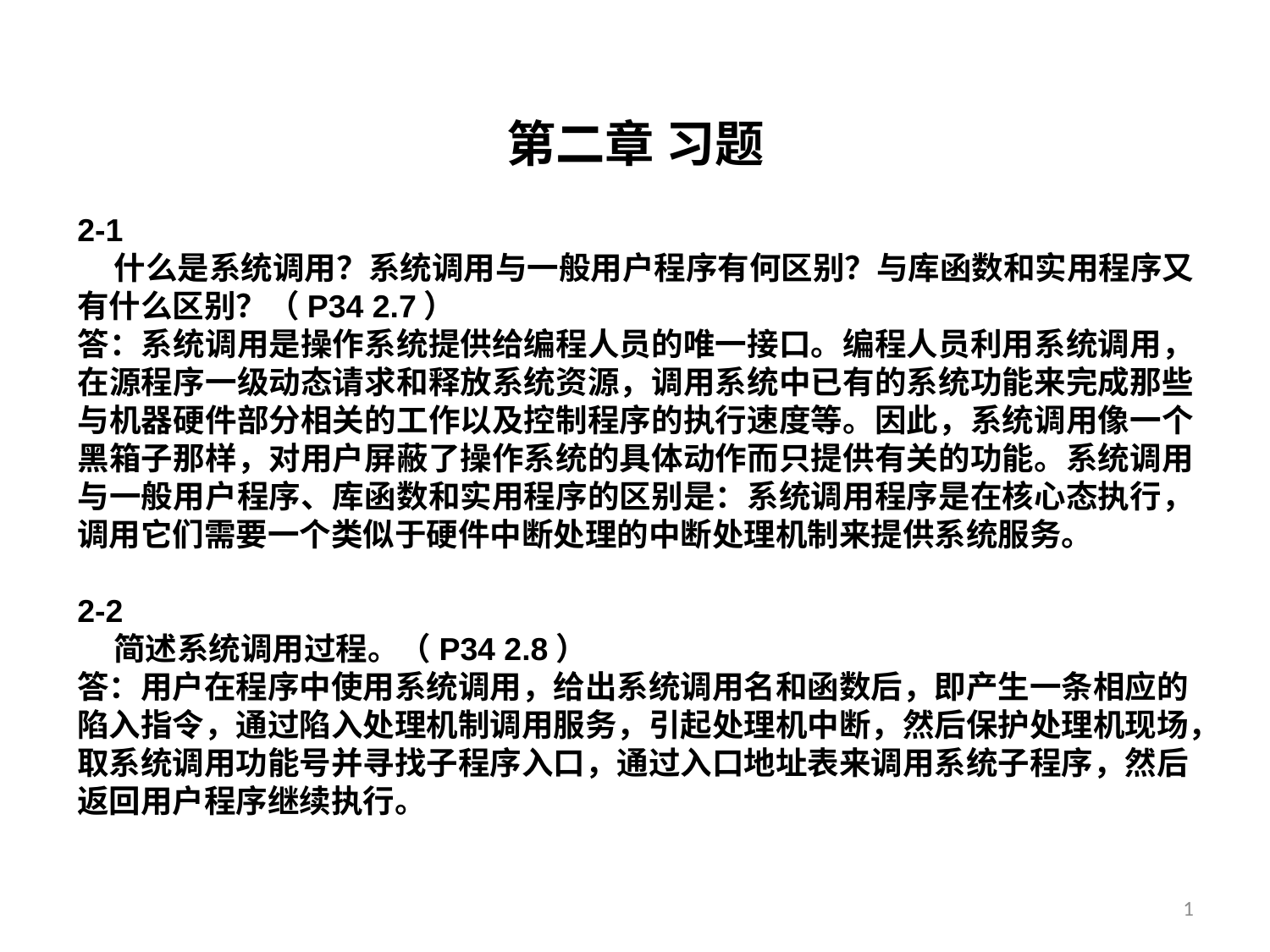

第二章 习题

2-1
    什么是系统调用？系统调用与一般用户程序有何区别？与库函数和实用程序又有什么区别？（P34 2.7）
答：系统调用是操作系统提供给编程人员的唯一接口。编程人员利用系统调用，在源程序一级动态请求和释放系统资源，调用系统中已有的系统功能来完成那些与机器硬件部分相关的工作以及控制程序的执行速度等。因此，系统调用像一个黑箱子那样，对用户屏蔽了操作系统的具体动作而只提供有关的功能。系统调用与一般用户程序、库函数和实用程序的区别是：系统调用程序是在核心态执行，调用它们需要一个类似于硬件中断处理的中断处理机制来提供系统服务。

2-2
    简述系统调用过程。（P34 2.8）
答：用户在程序中使用系统调用，给出系统调用名和函数后，即产生一条相应的陷入指令，通过陷入处理机制调用服务，引起处理机中断，然后保护处理机现场，取系统调用功能号并寻找子程序入口，通过入口地址表来调用系统子程序，然后返回用户程序继续执行。

1